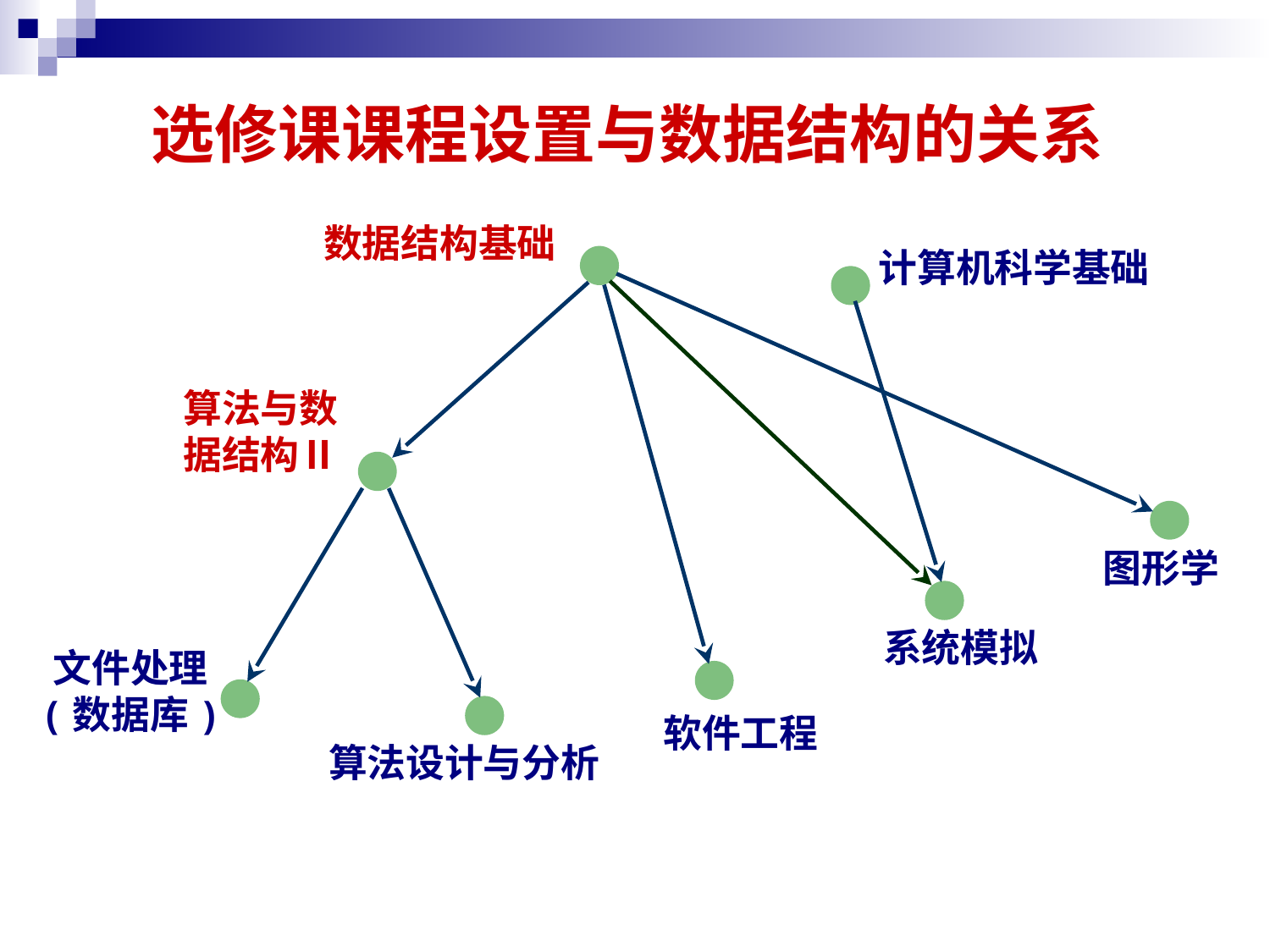

# 选修课课程设置与数据结构的关系
数据结构基础
计算机科学基础

算法与数
据结构Ⅱ

图形学

系统模拟
文件处理
(数据库)

软件工程
算法设计与分析